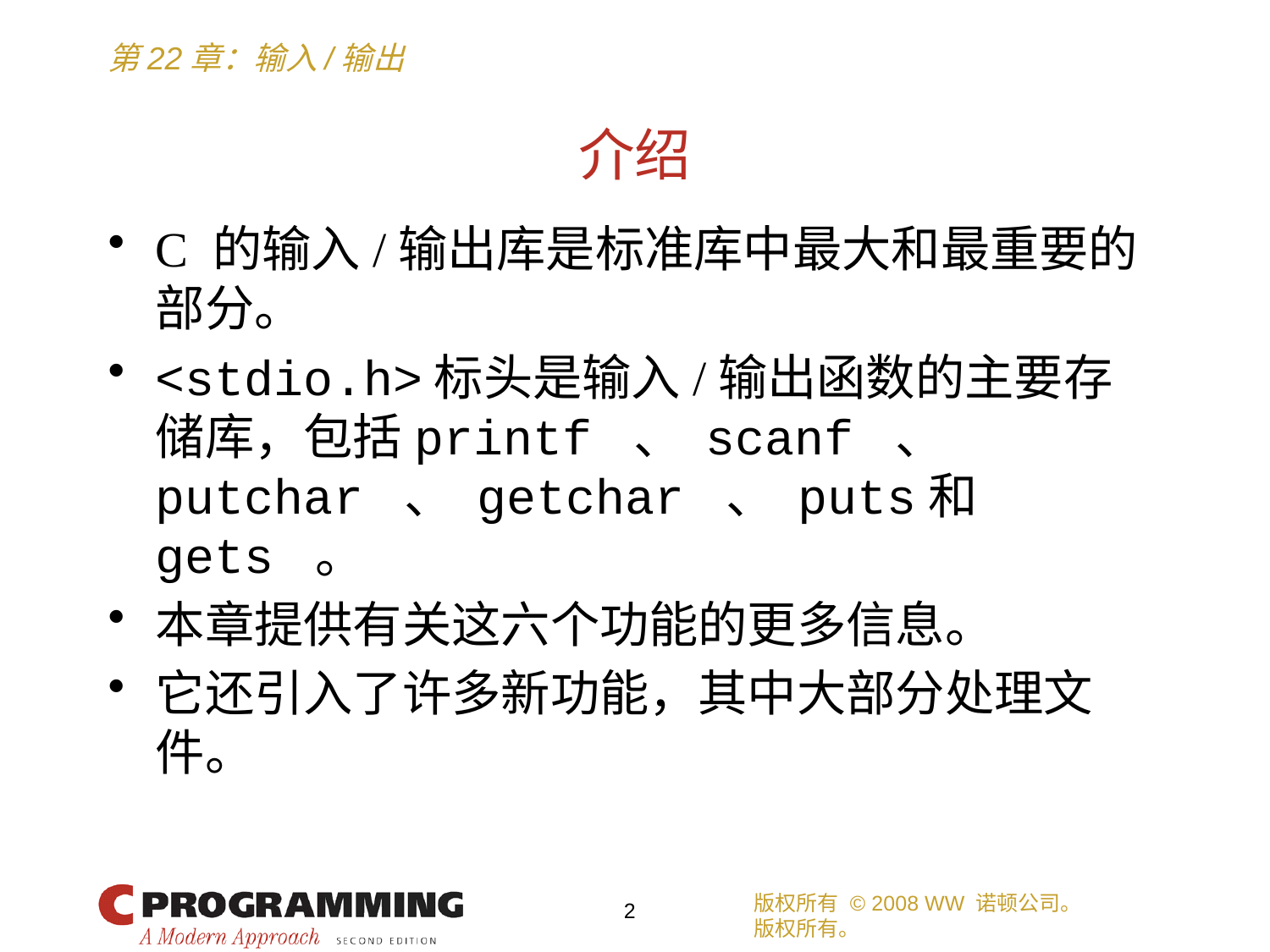

# 介绍
C 的输入/输出库是标准库中最大和最重要的部分。
<stdio.h>标头是输入/输出函数的主要存储库，包括printf 、 scanf 、 putchar 、 getchar 、 puts和gets 。
本章提供有关这六个功能的更多信息。
它还引入了许多新功能，其中大部分处理文件。
版权所有 © 2008 WW 诺顿公司。
版权所有。
2